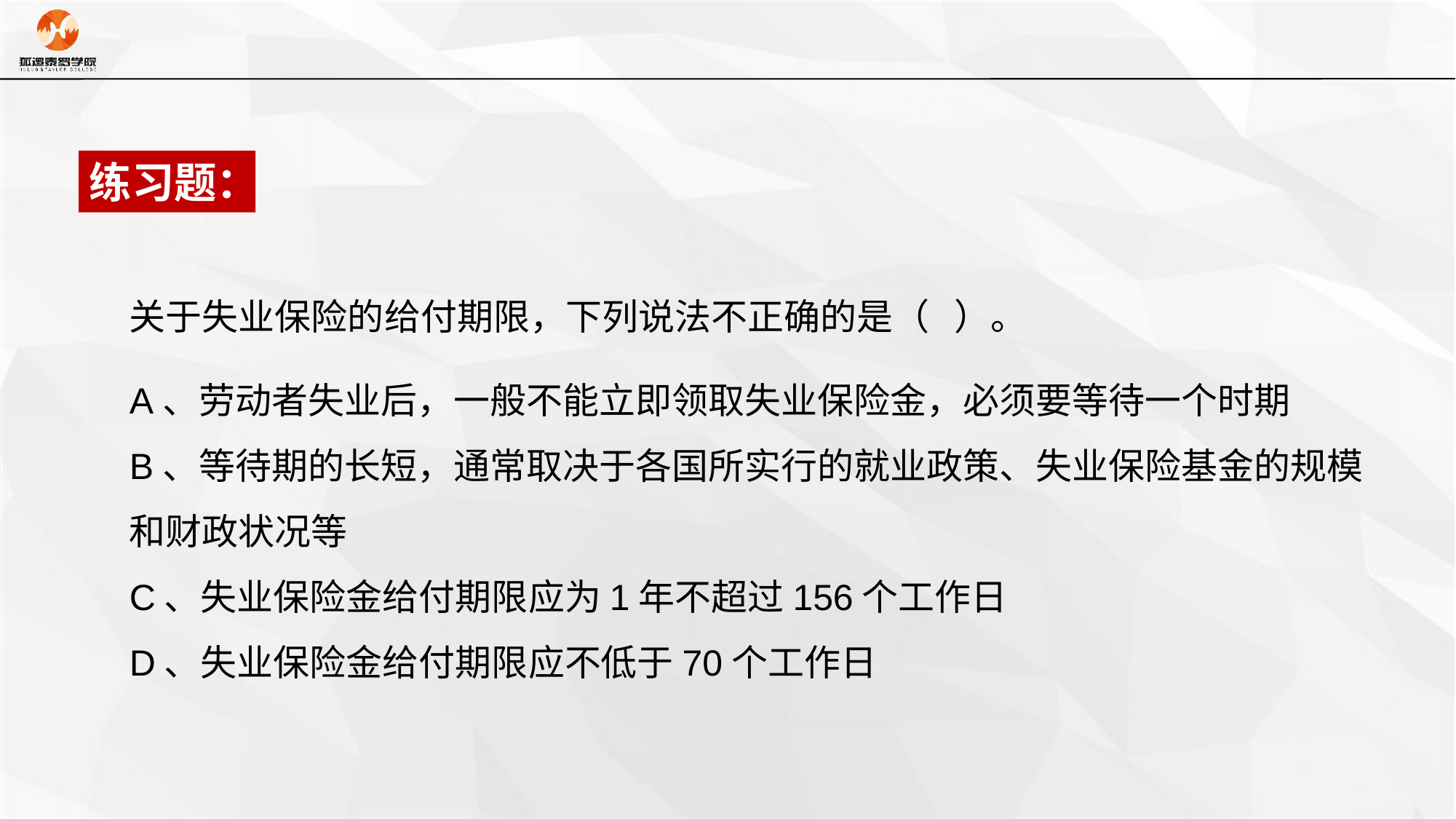

练习题：
关于失业保险的给付期限，下列说法不正确的是（   ）。
A、劳动者失业后，一般不能立即领取失业保险金，必须要等待一个时期
B、等待期的长短，通常取决于各国所实行的就业政策、失业保险基金的规模和财政状况等
C、失业保险金给付期限应为1年不超过156个工作日
D、失业保险金给付期限应不低于70个工作日